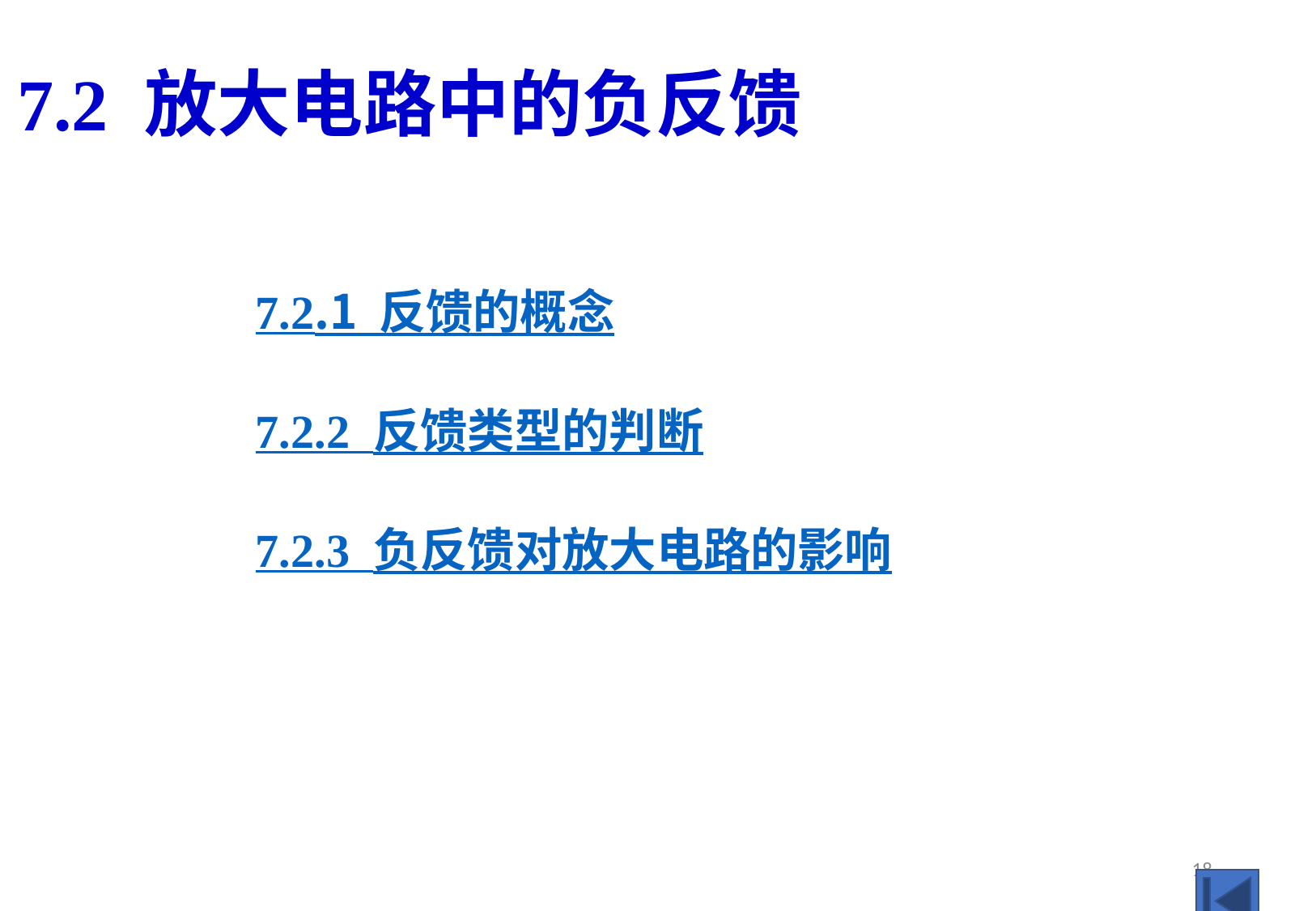

# 7.2 放大电路中的负反馈
7.2.1  反馈的概念
7.2.2  反馈类型的判断
7.2.3  负反馈对放大电路的影响
18